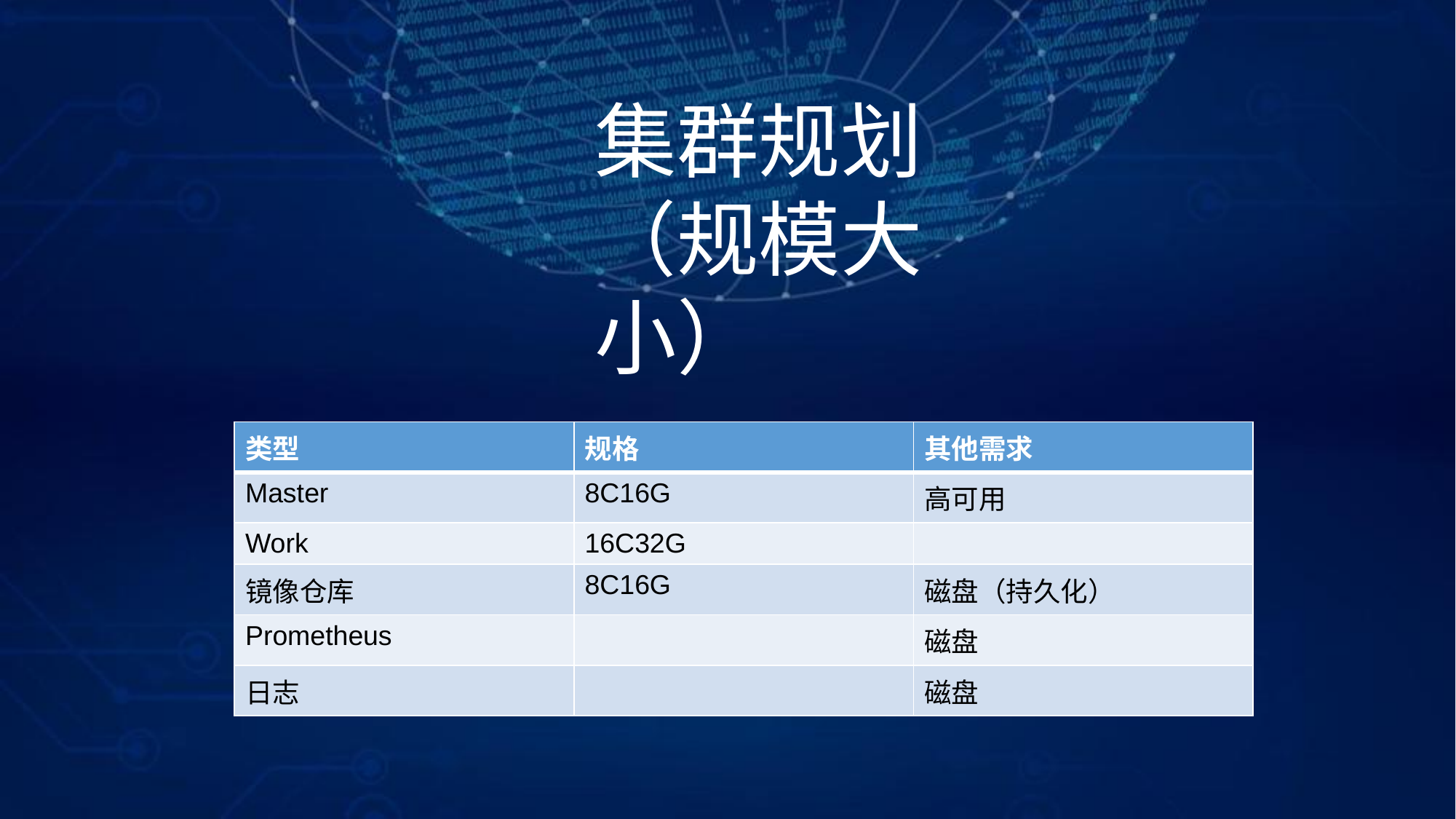

集群规划
（规模大小）
| 类型 | 规格 | 其他需求 |
| --- | --- | --- |
| Master | 8C16G | 高可用 |
| Work | 16C32G |  |
| 镜像仓库 | 8C16G | 磁盘（持久化） |
| Prometheus |  | 磁盘 |
| 日志 |  | 磁盘 |